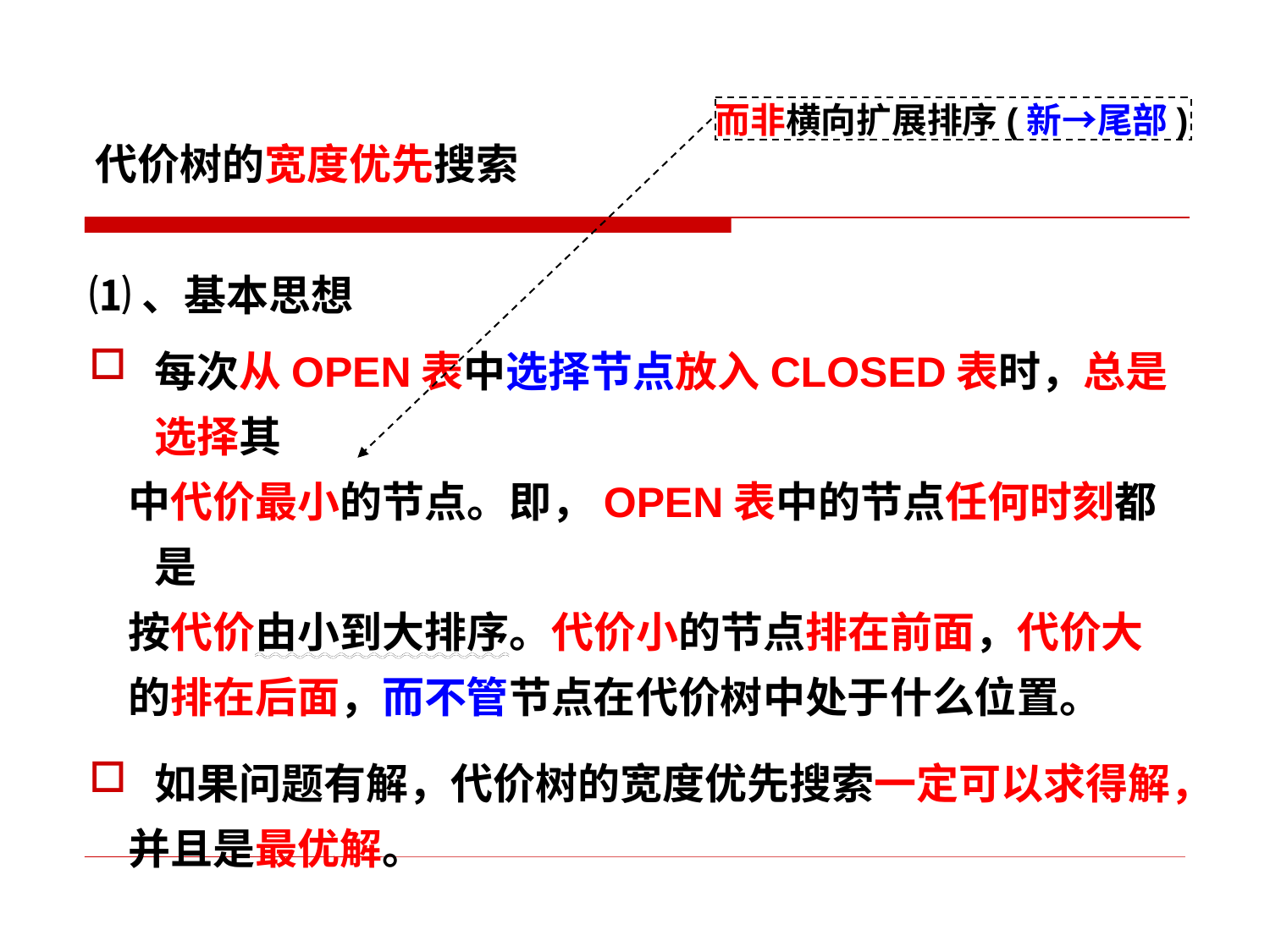

而非横向扩展排序(新→尾部)
代价树的宽度优先搜索
⑴、基本思想
每次从OPEN表中选择节点放入CLOSED表时，总是选择其
   中代价最小的节点。即，OPEN表中的节点任何时刻都是
   按代价由小到大排序。代价小的节点排在前面，代价大
   的排在后面，而不管节点在代价树中处于什么位置。
如果问题有解，代价树的宽度优先搜索一定可以求得解，
   并且是最优解。